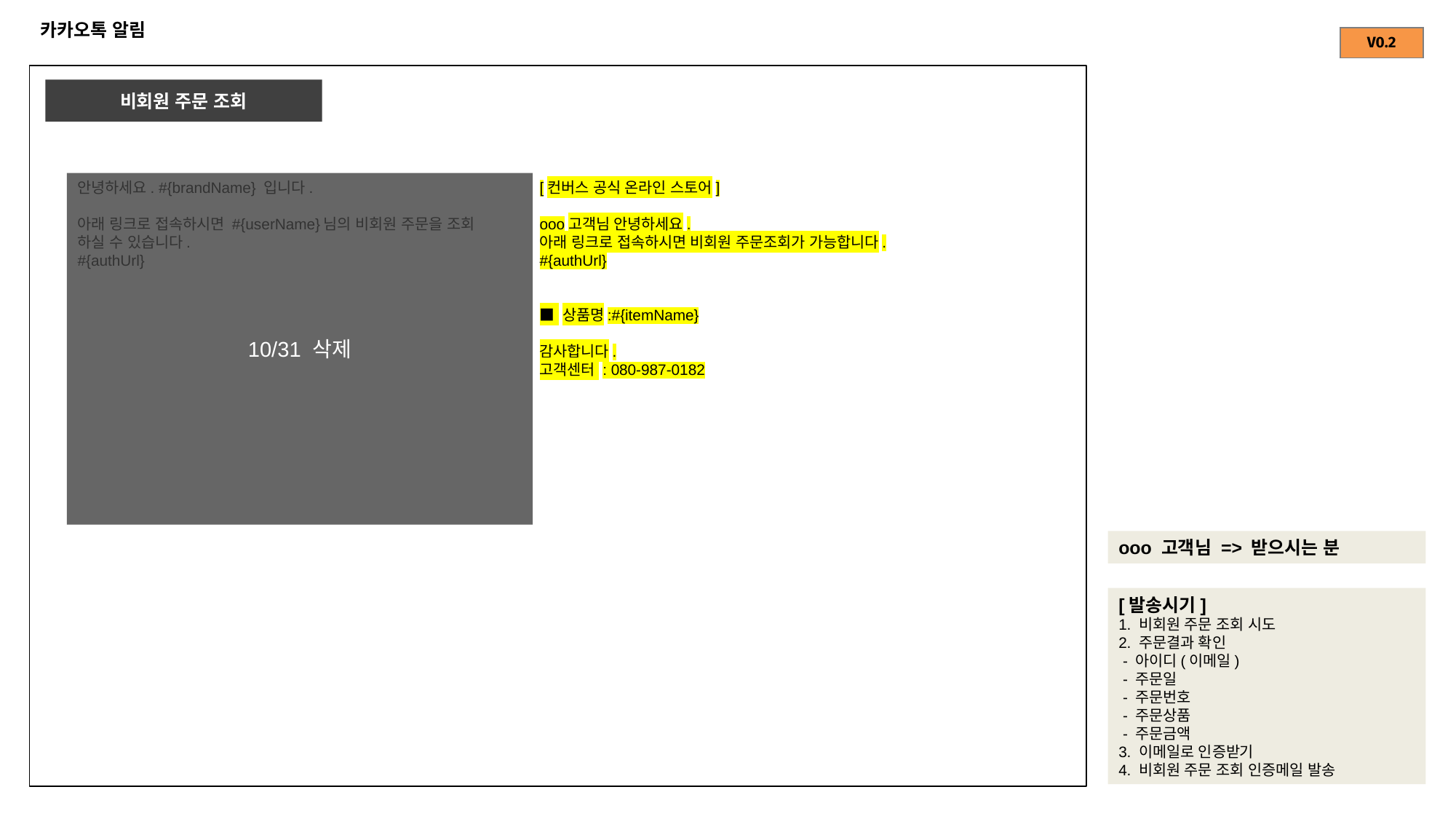

# 카카오톡 알림
| V0.2 |
| --- |

비회원 주문 조회
10/31 삭제
안녕하세요. #{brandName} 입니다.

아래 링크로 접속하시면 #{userName}님의 비회원 주문을 조회 하실 수 있습니다.
#{authUrl}
[컨버스 공식 온라인 스토어]

ooo고객님 안녕하세요.
아래 링크로 접속하시면 비회원 주문조회가 가능합니다.
#{authUrl}

■ 상품명:#{itemName}

감사합니다.
고객센터 : 080-987-0182
ooo 고객님 => 받으시는 분
[발송시기]
1. 비회원 주문 조회 시도
2. 주문결과 확인
 - 아이디(이메일)
 - 주문일
 - 주문번호
 - 주문상품
 - 주문금액
3. 이메일로 인증받기
4. 비회원 주문 조회 인증메일 발송